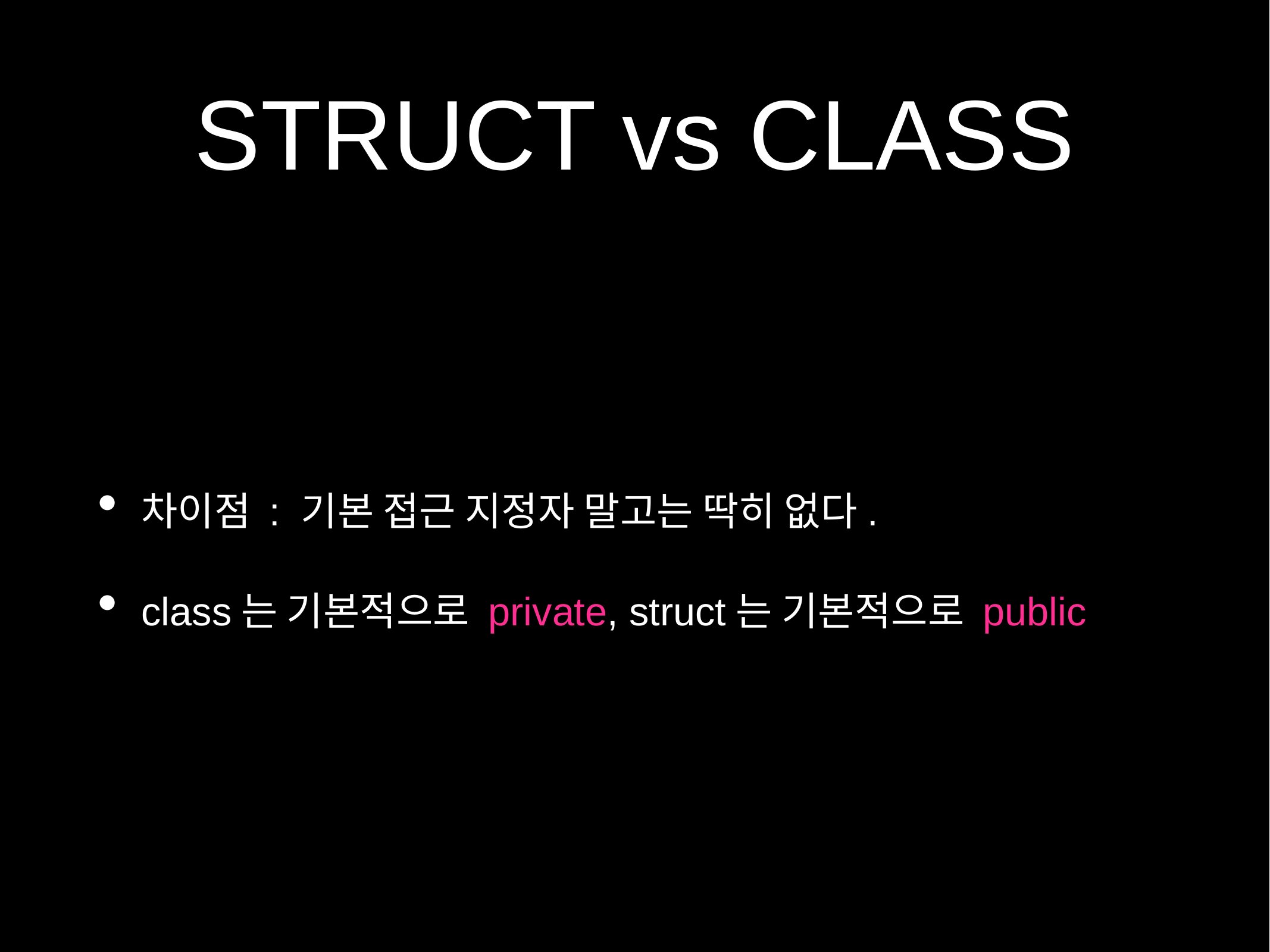

# STRUCT vs CLASS
차이점 : 기본 접근 지정자 말고는 딱히 없다.
class는 기본적으로 private, struct는 기본적으로 public